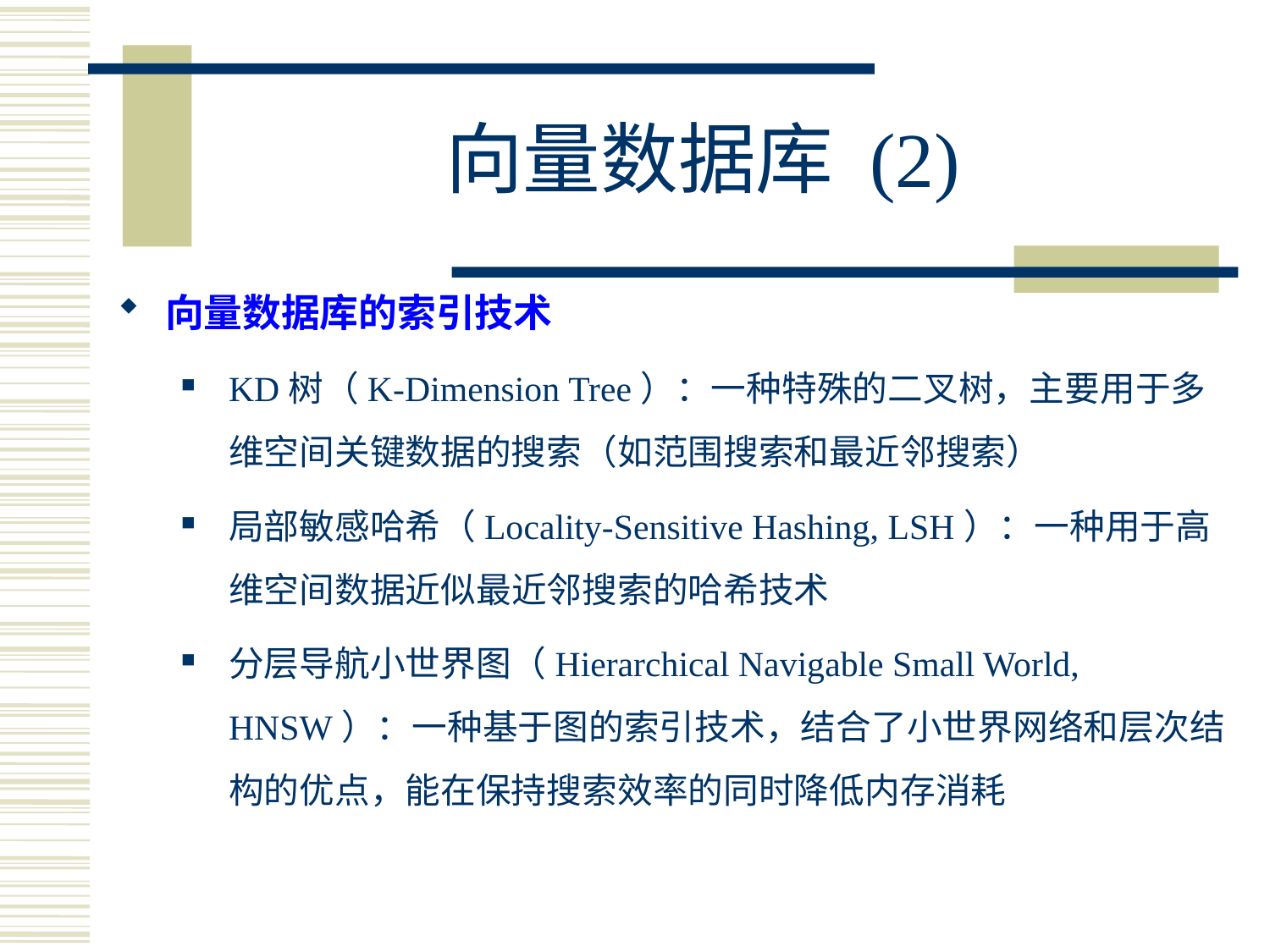

# 向量数据库 (2)
向量数据库的索引技术
KD树（K-Dimension Tree）：一种特殊的二叉树，主要用于多维空间关键数据的搜索（如范围搜索和最近邻搜索）
局部敏感哈希（Locality-Sensitive Hashing, LSH）：一种用于高维空间数据近似最近邻搜索的哈希技术
分层导航小世界图（Hierarchical Navigable Small World, HNSW）：一种基于图的索引技术，结合了小世界网络和层次结构的优点，能在保持搜索效率的同时降低内存消耗